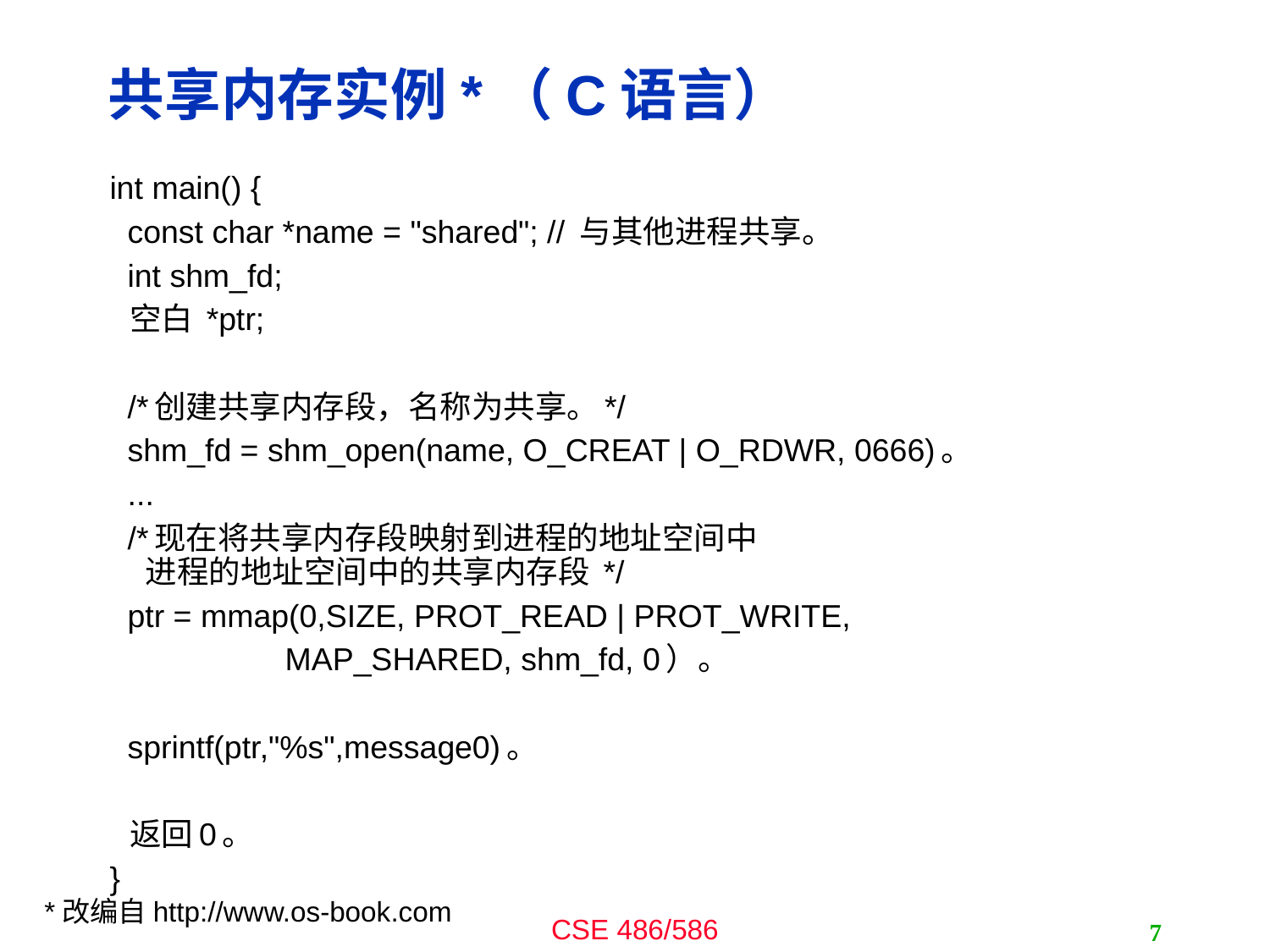

# 共享内存实例*（C语言）
int main() {
  const char *name = "shared"; // 与其他进程共享。
  int shm_fd;
  空白 *ptr;

  /*创建共享内存段，名称为共享。*/
  shm_fd = shm_open(name, O_CREAT | O_RDWR, 0666)。
  ...
  /*现在将共享内存段映射到进程的地址空间中
     进程的地址空间中的共享内存段 */
  ptr = mmap(0,SIZE, PROT_READ | PROT_WRITE,
	         MAP_SHARED, shm_fd, 0）。

  sprintf(ptr,"%s",message0)。

  返回0。
}
*改编自http://www.os-book.com
7